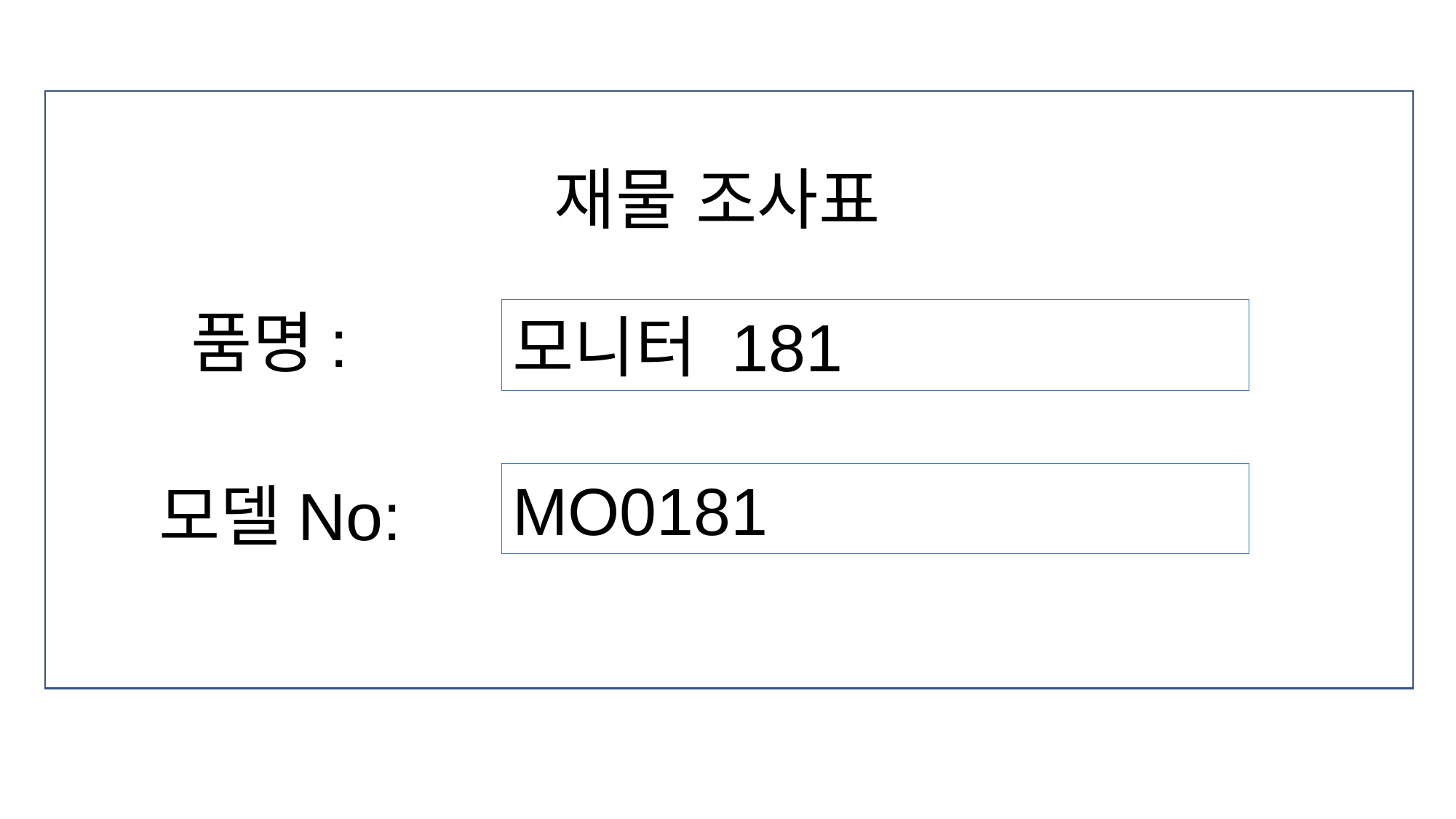

재물 조사표
품명:
모니터 181
MO0181
모델No: